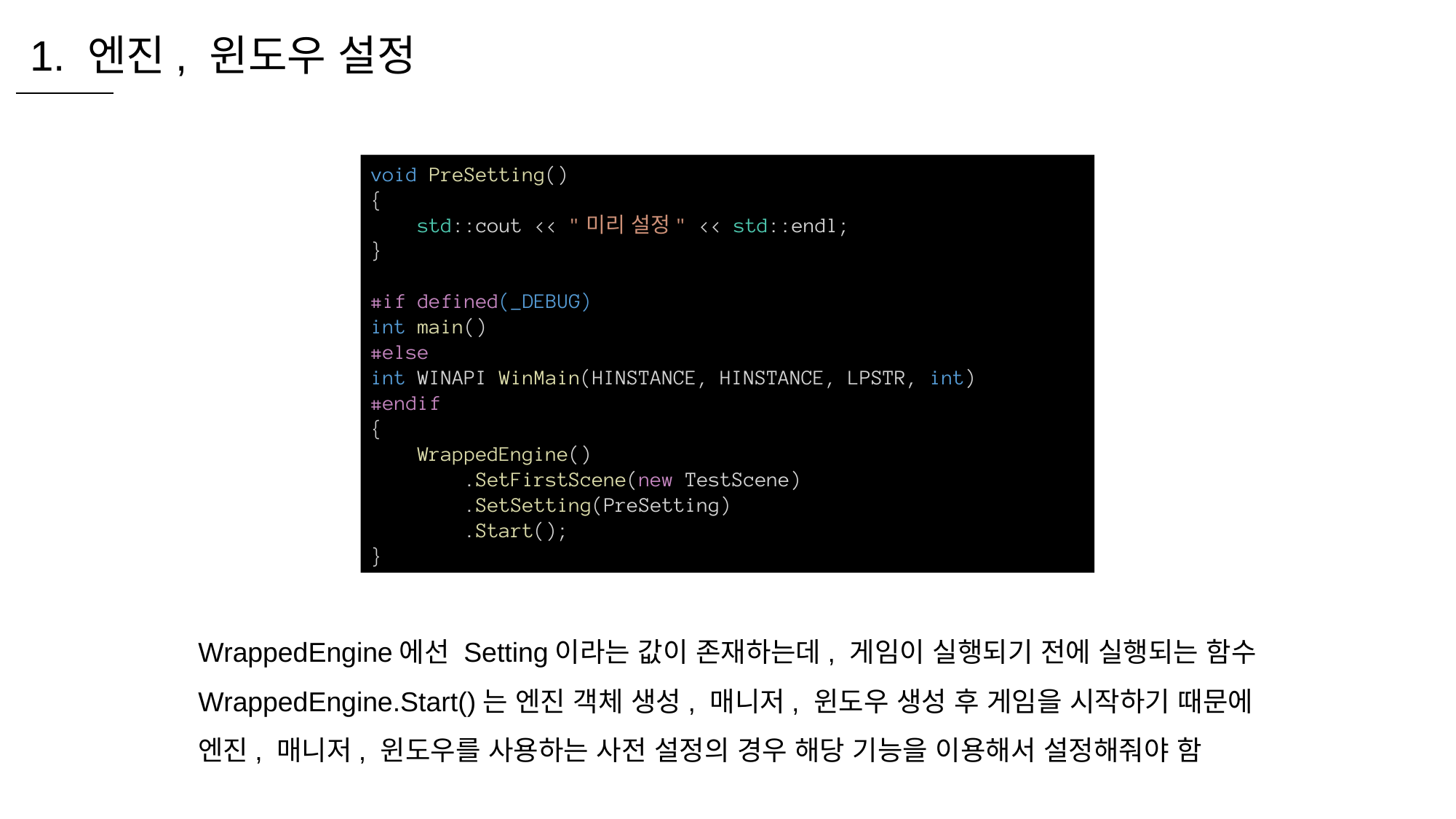

1. 엔진, 윈도우 설정
void PreSetting()
{
    std::cout << "미리 설정" << std::endl;
}
#if defined(_DEBUG)
int main()
#else
int WINAPI WinMain(HINSTANCE, HINSTANCE, LPSTR, int)
#endif
{
    WrappedEngine()
        .SetFirstScene(new TestScene)
        .SetSetting(PreSetting)
        .Start();
}
WrappedEngine에선 Setting이라는 값이 존재하는데, 게임이 실행되기 전에 실행되는 함수
WrappedEngine.Start()는 엔진 객체 생성, 매니저, 윈도우 생성 후 게임을 시작하기 때문에
엔진, 매니저, 윈도우를 사용하는 사전 설정의 경우 해당 기능을 이용해서 설정해줘야 함